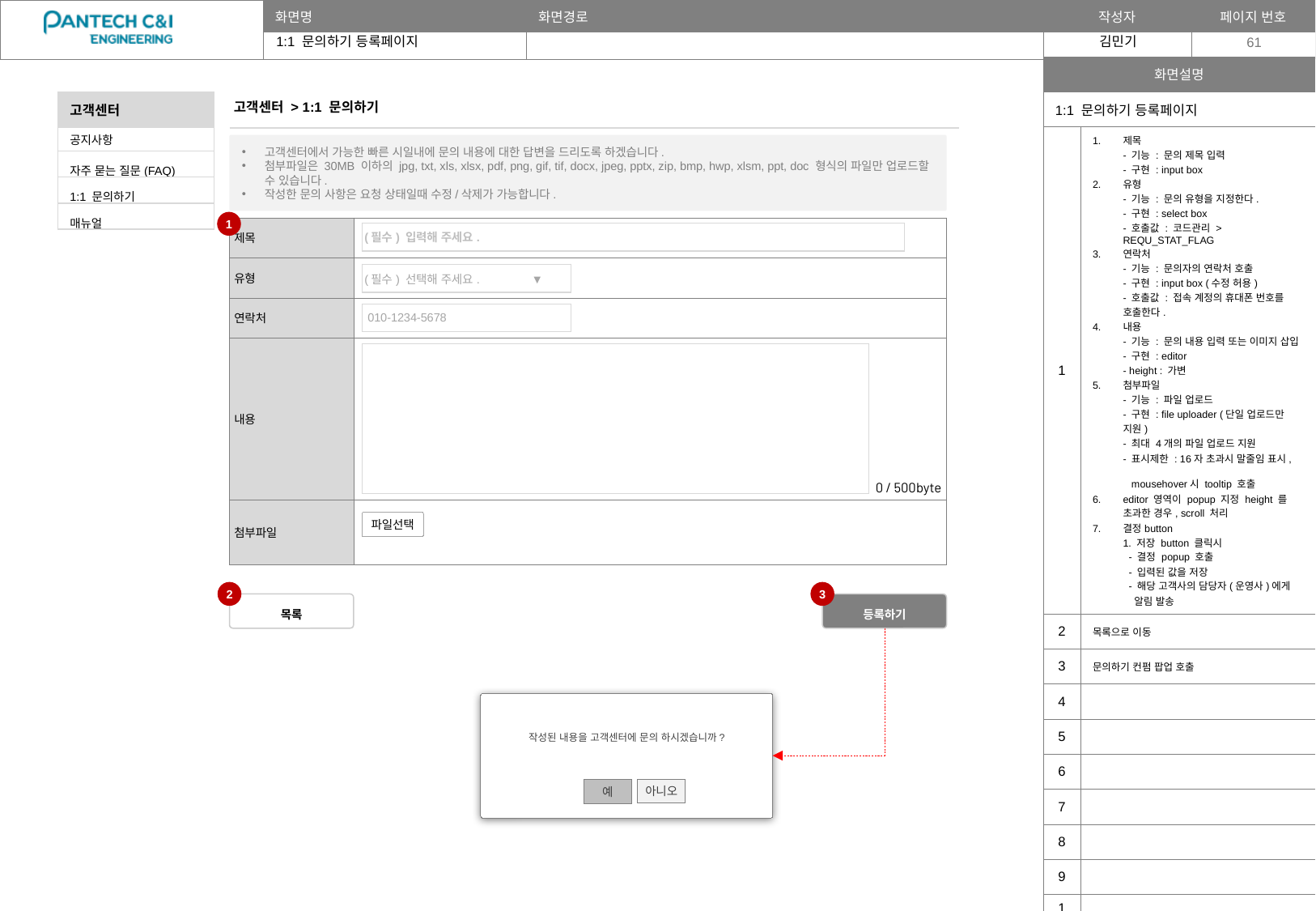

1:1 문의하기 등록페이지
61
| 화면설명 |  |
| --- | --- |
| 1:1 문의하기 등록페이지 |  |
| 1 | 제목 - 기능 : 문의 제목 입력 - 구현 : input box 유형 - 기능 : 문의 유형을 지정한다. - 구현 : select box - 호출값 : 코드관리 > REQU\_STAT\_FLAG 연락처 - 기능 : 문의자의 연락처 호출 - 구현 : input box (수정 허용) - 호출값 : 접속 계정의 휴대폰 번호를 호출한다. 내용 - 기능 : 문의 내용 입력 또는 이미지 삽입 - 구현 : editor - height : 가변 첨부파일 - 기능 : 파일 업로드 - 구현 : file uploader (단일 업로드만 지원) - 최대 4개의 파일 업로드 지원 - 표시제한 : 16자 초과시 말줄임 표시, mousehover시 tooltip 호출 editor 영역이 popup 지정 height 를 초과한 경우, scroll 처리 결정button 1. 저장 button 클릭시 - 결정 popup 호출 - 입력된 값을 저장 - 해당 고객사의 담당자(운영사)에게 알림 발송 |
| 2 | 목록으로 이동 |
| 3 | 문의하기 컨펌 팝업 호출 |
| 4 |  |
| 5 |  |
| 6 |  |
| 7 |  |
| 8 |  |
| 9 |  |
| 10 |  |
고객센터 > 1:1 문의하기
| 고객센터 |
| --- |
| 공지사항 |
| 자주 묻는 질문(FAQ) |
| 1:1 문의하기 |
| 매뉴얼 |
고객센터에서 가능한 빠른 시일내에 문의 내용에 대한 답변을 드리도록 하겠습니다.
첨부파일은 30MB 이하의 jpg, txt, xls, xlsx, pdf, png, gif, tif, docx, jpeg, pptx, zip, bmp, hwp, xlsm, ppt, doc 형식의 파일만 업로드할 수 있습니다.
작성한 문의 사항은 요청 상태일때 수정/삭제가 가능합니다.
1
| 제목 |  |
| --- | --- |
| 유형 |  |
| 연락처 |  |
| 내용 | 0 / 500byte |
| 첨부파일 |  |
| (필수) 입력해 주세요. |
| --- |
| (필수) 선택해 주세요. ▼ |
| --- |
| 010-1234-5678 |
| --- |
|  |
| --- |
파일선택
2
3
목록
등록하기
작성된 내용을 고객센터에 문의 하시겠습니까?

아니오
예